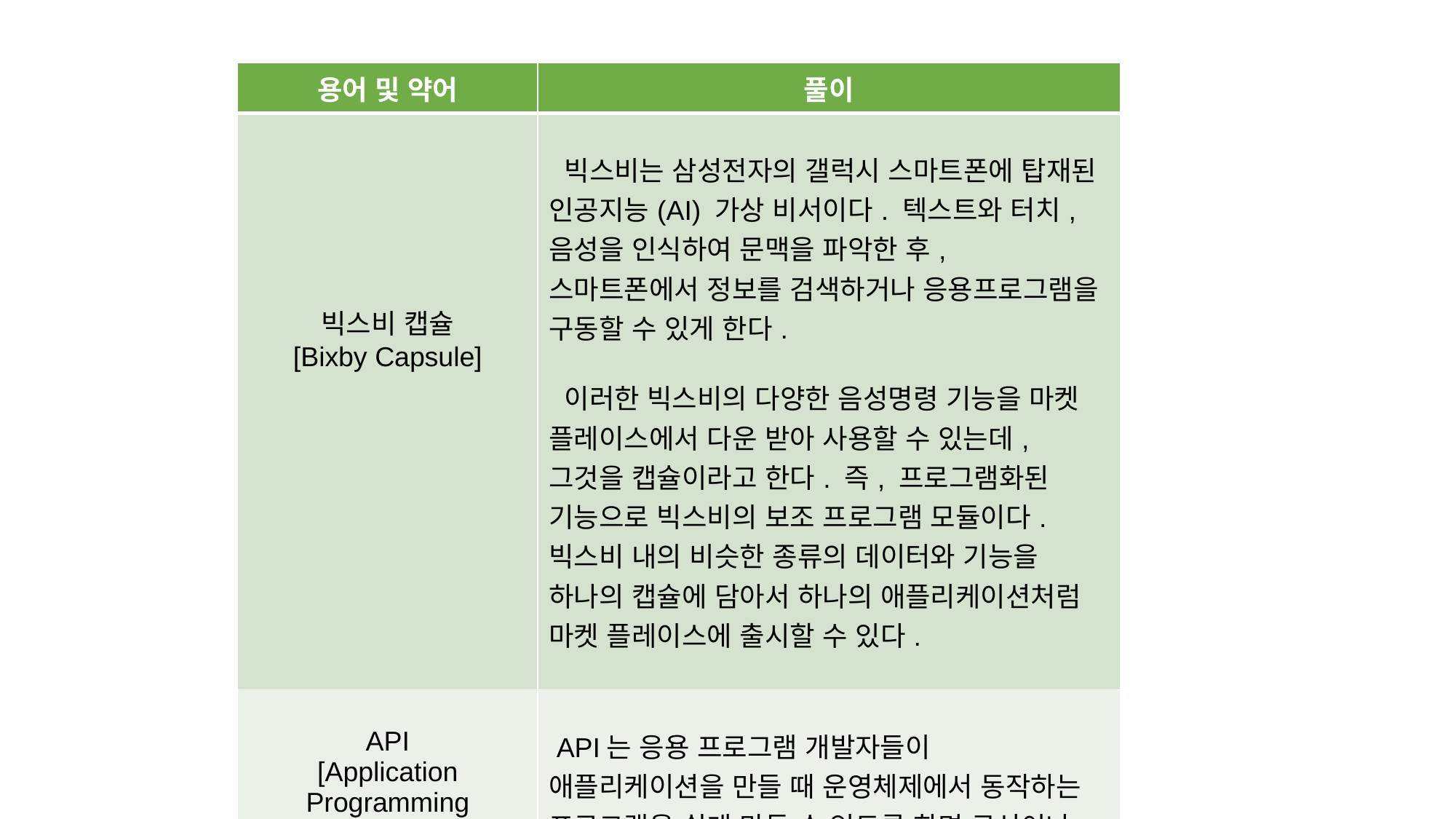

| 용어 및 약어 | 풀이 |
| --- | --- |
| 빅스비 캡슐 [Bixby Capsule] | 빅스비는 삼성전자의 갤럭시 스마트폰에 탑재된 인공지능(AI) 가상 비서이다. 텍스트와 터치, 음성을 인식하여 문맥을 파악한 후, 스마트폰에서 정보를 검색하거나 응용프로그램을 구동할 수 있게 한다. 이러한 빅스비의 다양한 음성명령 기능을 마켓 플레이스에서 다운 받아 사용할 수 있는데, 그것을 캡슐이라고 한다. 즉, 프로그램화된 기능으로 빅스비의 보조 프로그램 모듈이다. 빅스비 내의 비슷한 종류의 데이터와 기능을 하나의 캡슐에 담아서 하나의 애플리케이션처럼 마켓 플레이스에 출시할 수 있다. |
| API [Application Programming Interface] | API는 응용 프로그램 개발자들이 애플리케이션을 만들 때 운영체제에서 동작하는 프로그램을 쉽게 만들 수 있도록 화면 구성이나 프로그램 동작에 필요한 각종 함수를 모아 놓은 것을 말한다. |